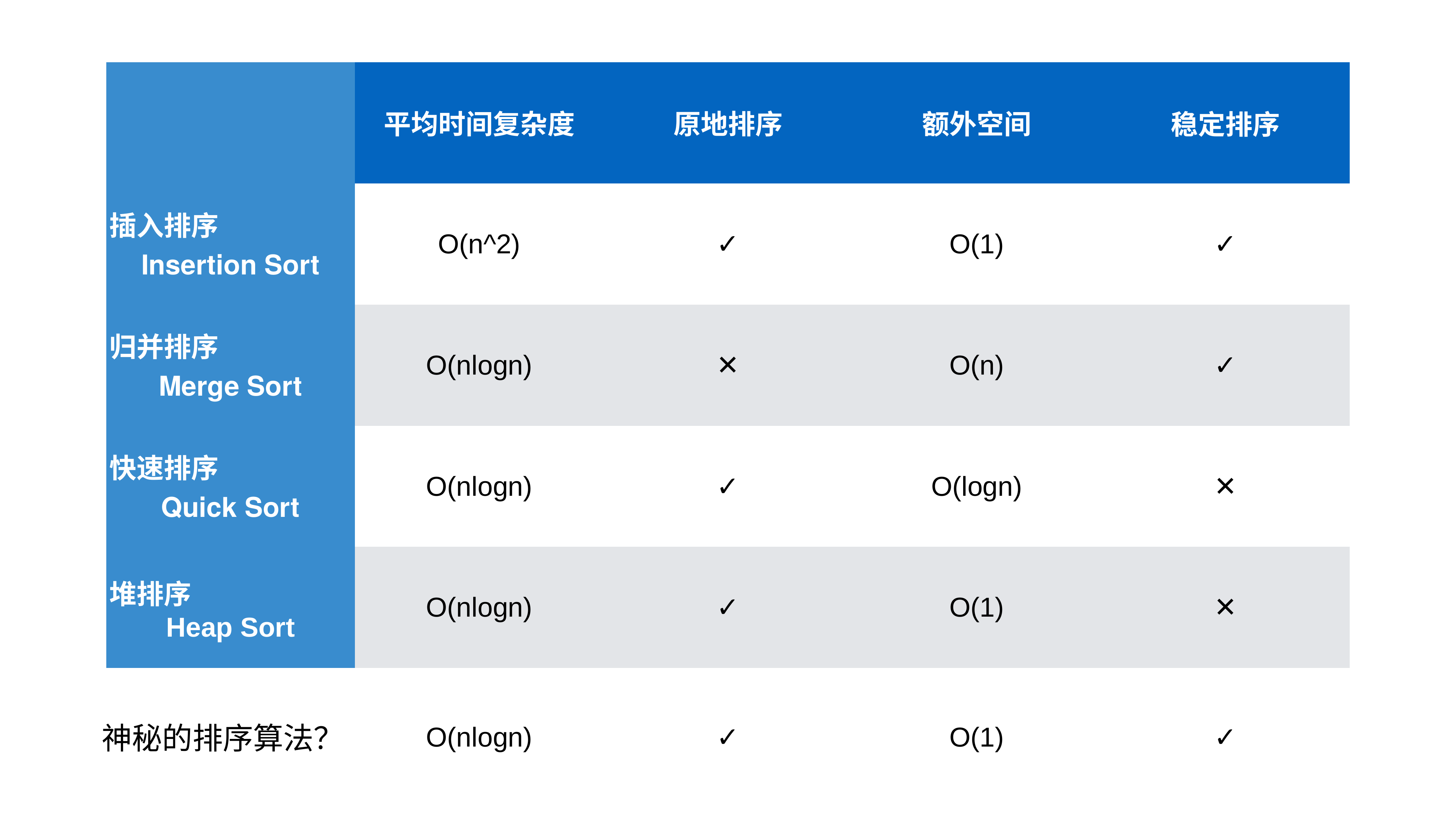

|  | 平均时间复杂度 | 原地排序 | 额外空间 | 稳定排序 |
| --- | --- | --- | --- | --- |
| 插入排序 Insertion Sort | O(n^2) | ✓ | O(1) | ✓ |
| 归并排序 Merge Sort | O(nlogn) | ✕ | O(n) | ✓ |
| 快速排序 Quick Sort | O(nlogn) | ✓ | O(logn) | ✕ |
| 堆排序 Heap Sort | O(nlogn) | ✓ | O(1) | ✕ |
|  | O(nlogn) | ✓ | O(1) | ✓ |
| --- | --- | --- | --- | --- |
神秘的排序算法？